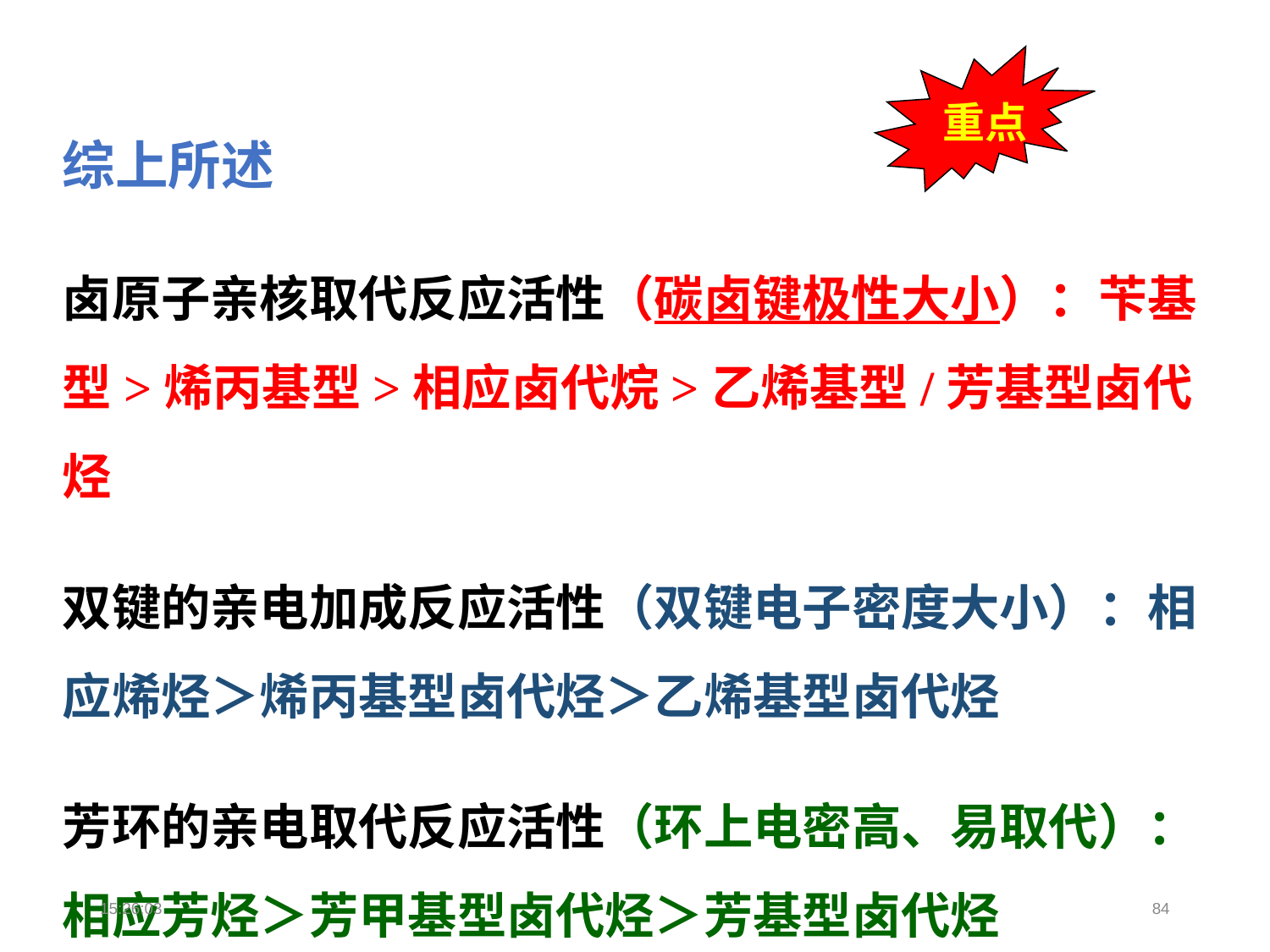

重点
综上所述
卤原子亲核取代反应活性（碳卤键极性大小）：苄基型>烯丙基型>相应卤代烷>乙烯基型/芳基型卤代烃
双键的亲电加成反应活性（双键电子密度大小）：相应烯烃＞烯丙基型卤代烃＞乙烯基型卤代烃
芳环的亲电取代反应活性（环上电密高、易取代）：相应芳烃＞芳甲基型卤代烃＞芳基型卤代烃
15:26:03
84